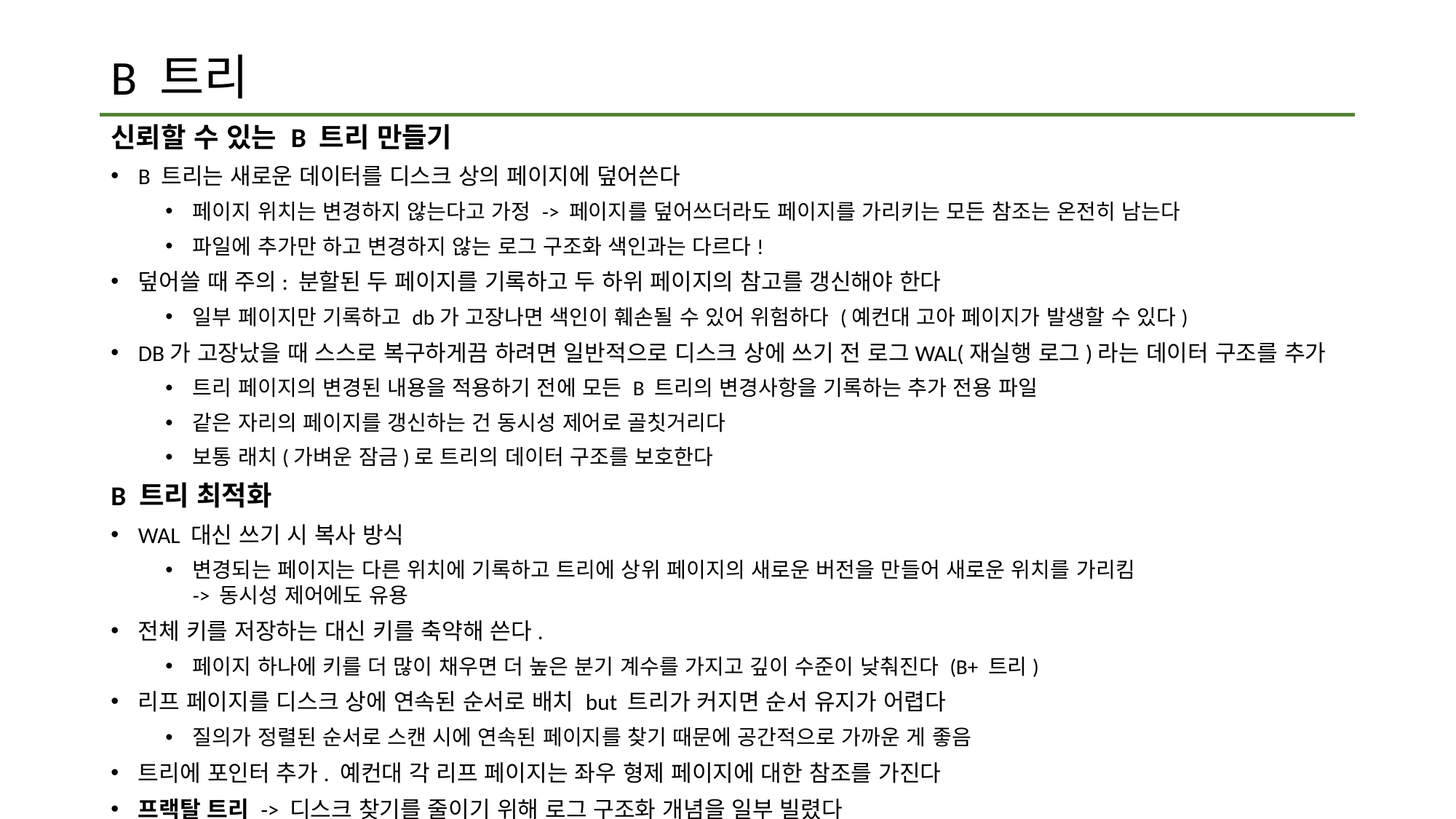

# B 트리
신뢰할 수 있는 B 트리 만들기
B 트리는 새로운 데이터를 디스크 상의 페이지에 덮어쓴다
페이지 위치는 변경하지 않는다고 가정 -> 페이지를 덮어쓰더라도 페이지를 가리키는 모든 참조는 온전히 남는다
파일에 추가만 하고 변경하지 않는 로그 구조화 색인과는 다르다!
덮어쓸 때 주의: 분할된 두 페이지를 기록하고 두 하위 페이지의 참고를 갱신해야 한다
일부 페이지만 기록하고 db가 고장나면 색인이 훼손될 수 있어 위험하다 (예컨대 고아 페이지가 발생할 수 있다)
DB가 고장났을 때 스스로 복구하게끔 하려면 일반적으로 디스크 상에 쓰기 전 로그WAL(재실행 로그)라는 데이터 구조를 추가
트리 페이지의 변경된 내용을 적용하기 전에 모든 B 트리의 변경사항을 기록하는 추가 전용 파일
같은 자리의 페이지를 갱신하는 건 동시성 제어로 골칫거리다
보통 래치(가벼운 잠금)로 트리의 데이터 구조를 보호한다
B 트리 최적화
WAL 대신 쓰기 시 복사 방식
변경되는 페이지는 다른 위치에 기록하고 트리에 상위 페이지의 새로운 버전을 만들어 새로운 위치를 가리킴
-> 동시성 제어에도 유용
전체 키를 저장하는 대신 키를 축약해 쓴다.
페이지 하나에 키를 더 많이 채우면 더 높은 분기 계수를 가지고 깊이 수준이 낮춰진다 (B+ 트리)
리프 페이지를 디스크 상에 연속된 순서로 배치 but 트리가 커지면 순서 유지가 어렵다
질의가 정렬된 순서로 스캔 시에 연속된 페이지를 찾기 때문에 공간적으로 가까운 게 좋음
트리에 포인터 추가. 예컨대 각 리프 페이지는 좌우 형제 페이지에 대한 참조를 가진다
프랙탈 트리 -> 디스크 찾기를 줄이기 위해 로그 구조화 개념을 일부 빌렸다